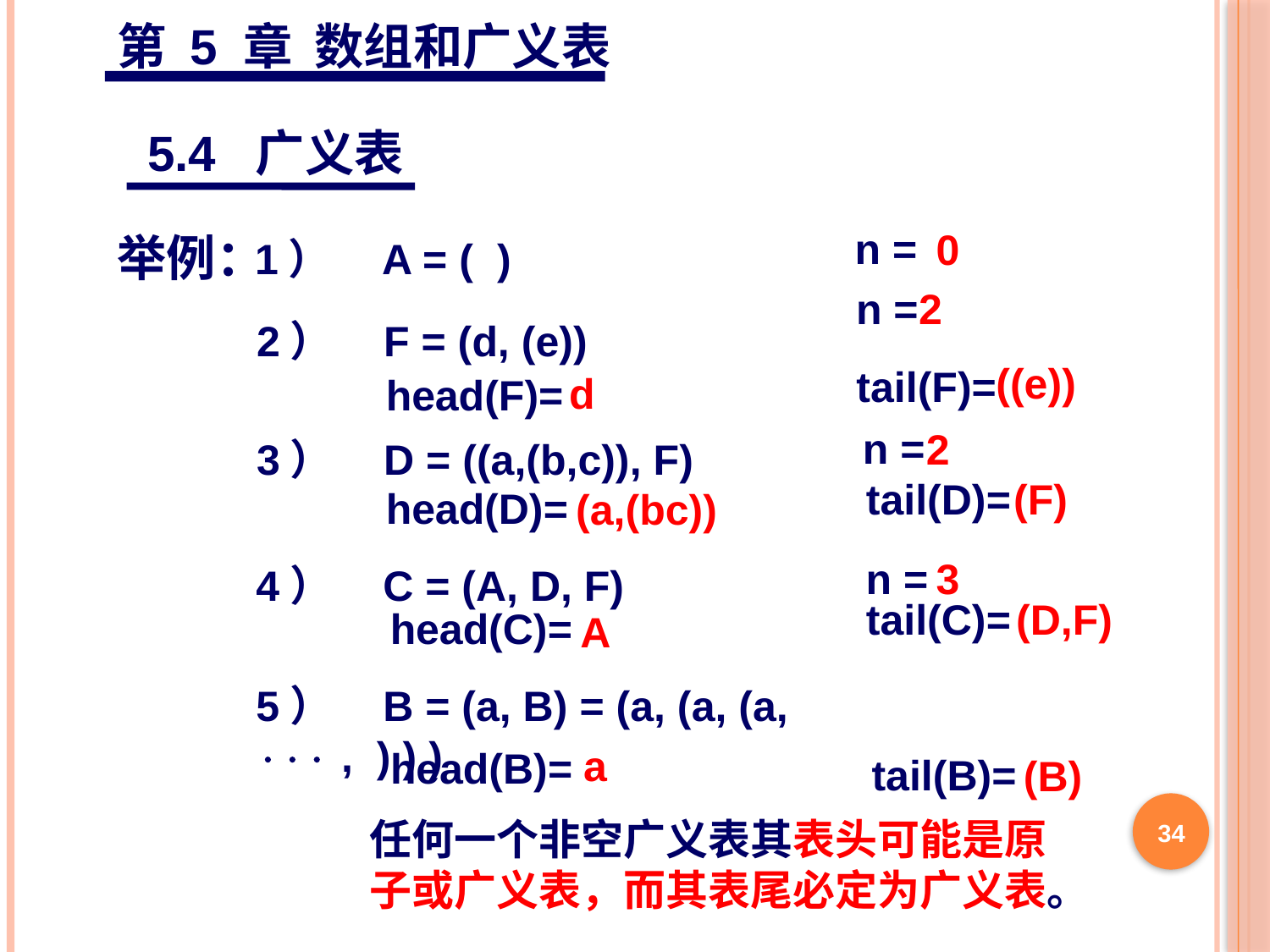

第 5 章  数组和广义表

5.4  广义表

举例：
n =
0
1）	A = (  )
n =2
2）	F = (d, (e))
((e))
tail(F)=
d
head(F)=
n =
2
3）	D = ((a,(b,c)), F)
tail(D)=
(F)
head(D)=
(a,(bc))
n =
3
4）	C = (A, D, F)
tail(C)=
(D,F)
head(C)=
A
5）	B = (a, B) = (a, (a, (a, ⋅⋅⋅ ,  ) ) )
a
head(B)=
tail(B)=
(B)
34
任何一个非空广义表其表头可能是原
子或广义表，而其表尾必定为广义表。